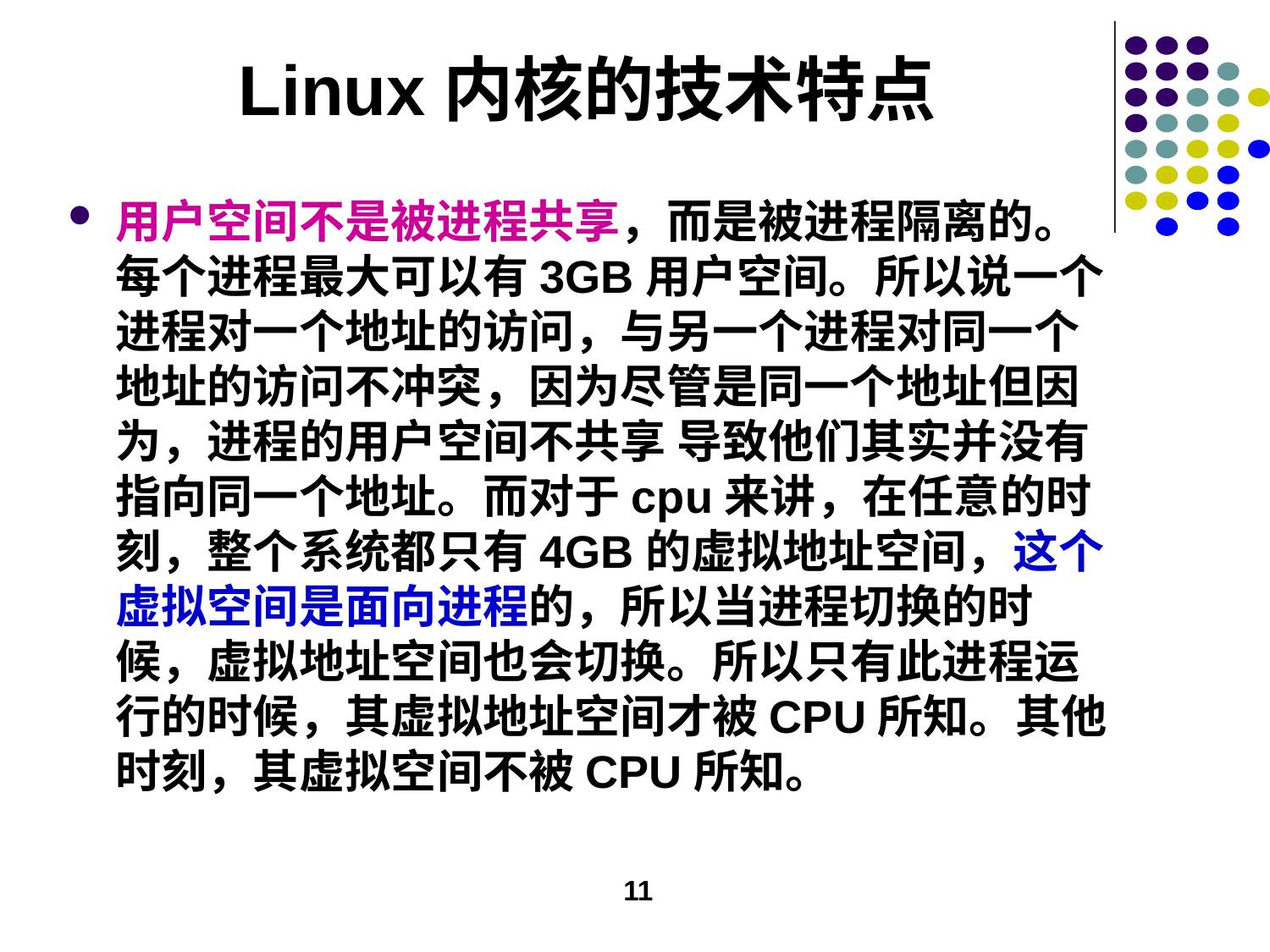

# Linux内核的技术特点
用户空间不是被进程共享，而是被进程隔离的。每个进程最大可以有3GB用户空间。所以说一个进程对一个地址的访问，与另一个进程对同一个地址的访问不冲突，因为尽管是同一个地址但因为，进程的用户空间不共享 导致他们其实并没有指向同一个地址。而对于cpu来讲，在任意的时刻，整个系统都只有4GB的虚拟地址空间，这个虚拟空间是面向进程的，所以当进程切换的时候，虚拟地址空间也会切换。所以只有此进程运行的时候，其虚拟地址空间才被CPU所知。其他时刻，其虚拟空间不被CPU所知。
11